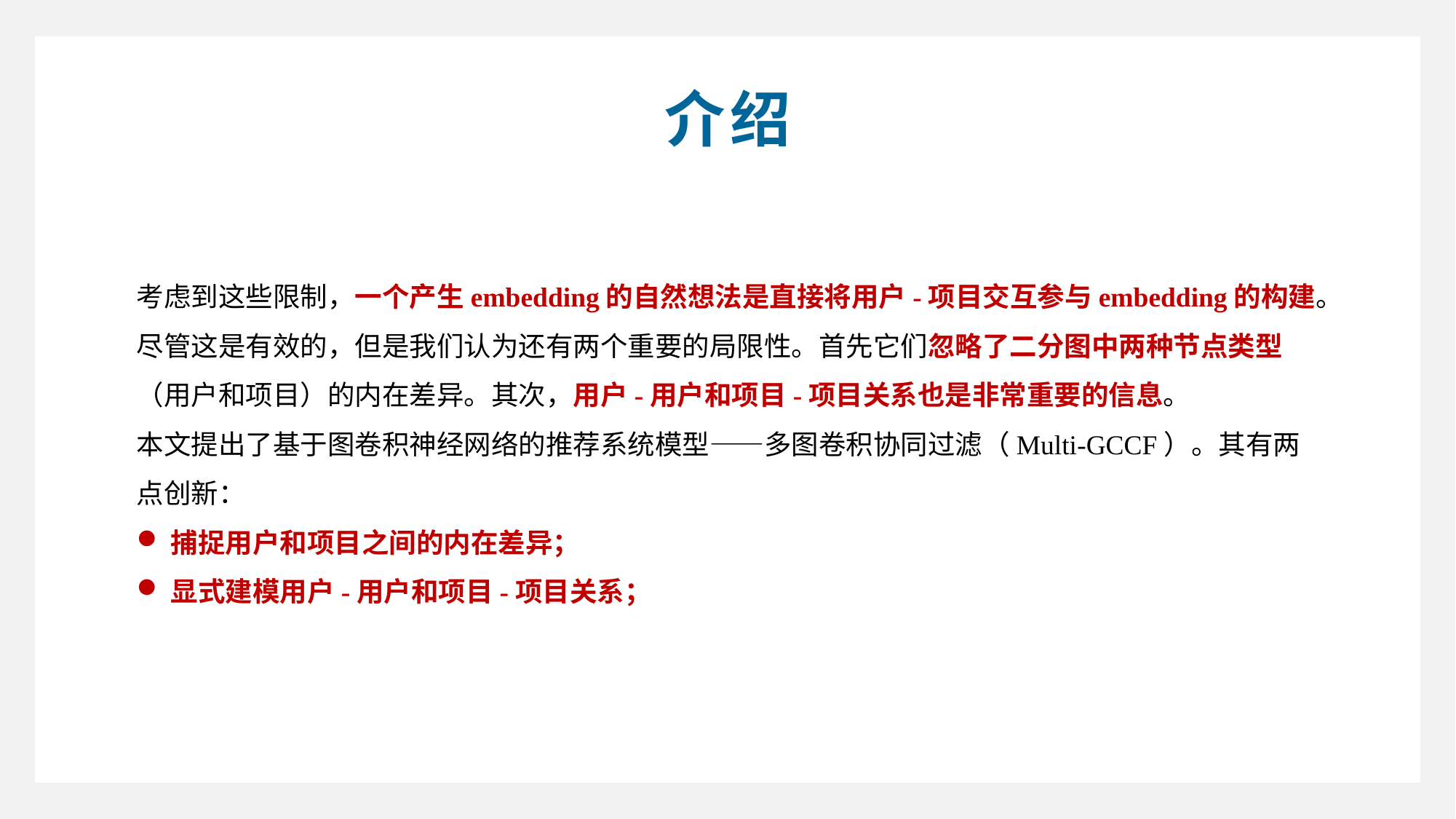

介绍
考虑到这些限制，一个产生embedding的自然想法是直接将用户-项目交互参与embedding的构建。尽管这是有效的，但是我们认为还有两个重要的局限性。首先它们忽略了二分图中两种节点类型（用户和项目）的内在差异。其次，用户-用户和项目-项目关系也是非常重要的信息。
本文提出了基于图卷积神经网络的推荐系统模型——多图卷积协同过滤（Multi-GCCF）。其有两点创新：
捕捉用户和项目之间的内在差异；
显式建模用户-用户和项目-项目关系；